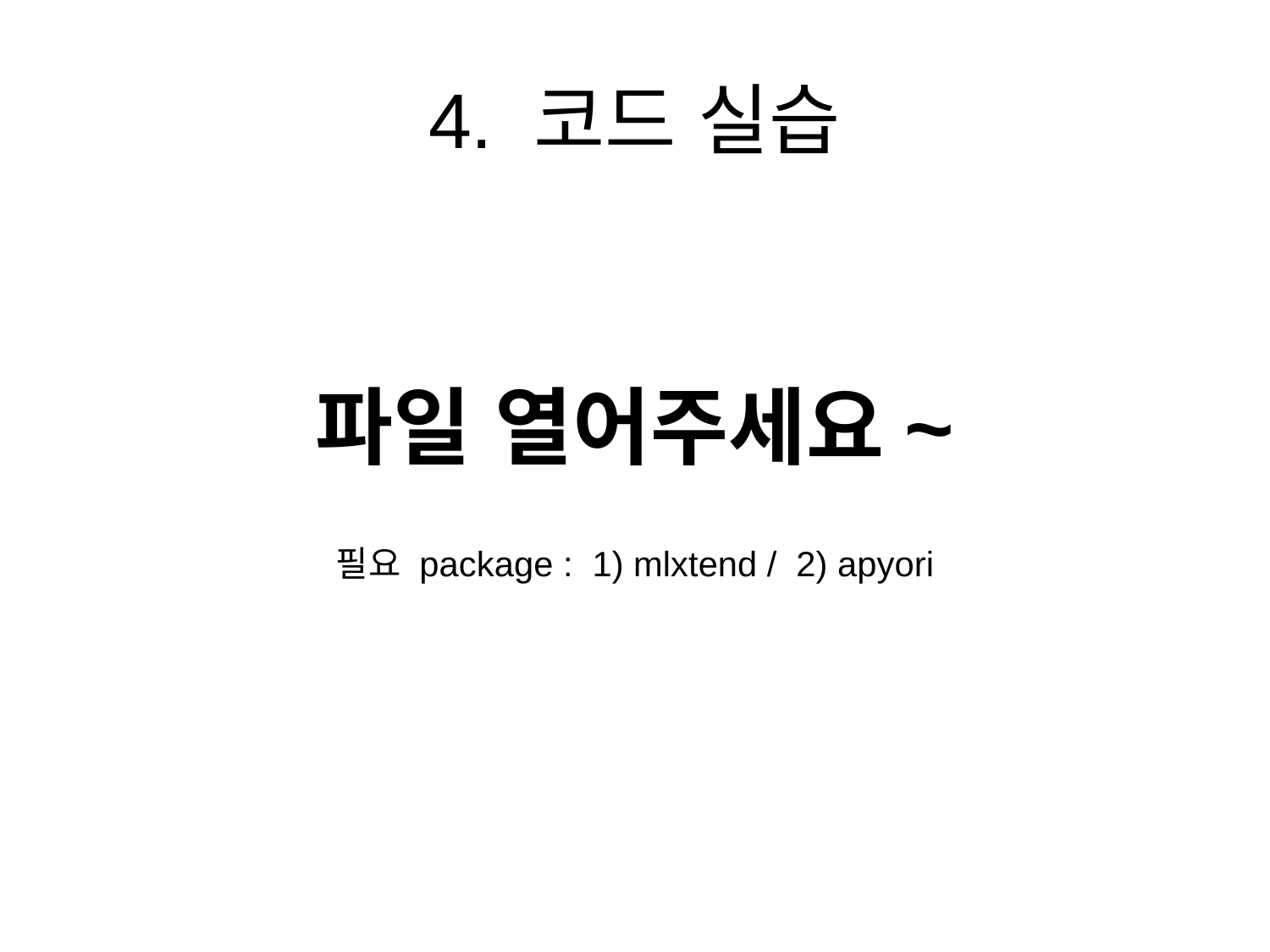

# 4. 코드 실습
파일 열어주세요~
필요 package :  1) mlxtend /  2) apyori